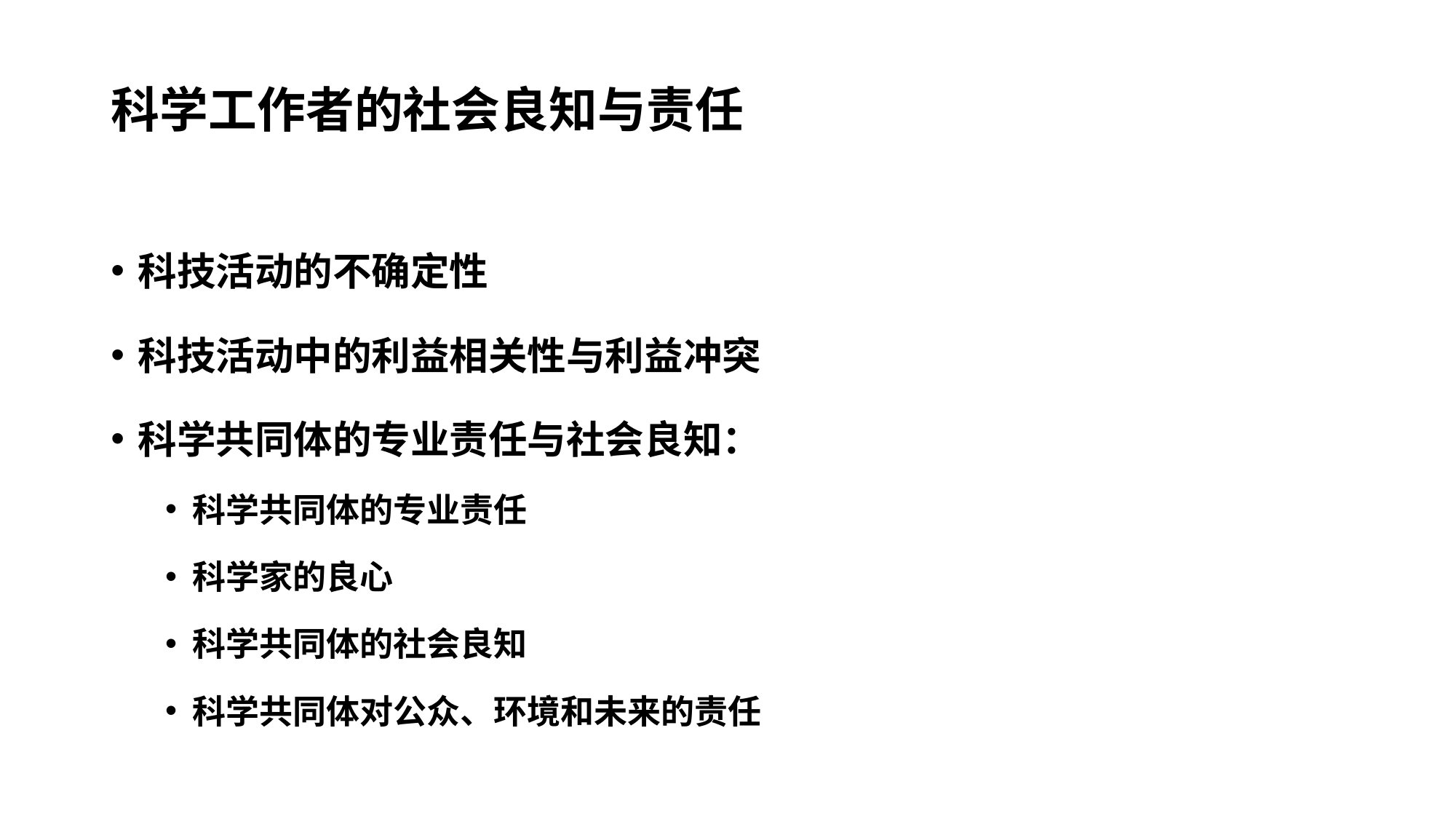

# 科学工作者的社会良知与责任
科技活动的不确定性
科技活动中的利益相关性与利益冲突
科学共同体的专业责任与社会良知：
科学共同体的专业责任
科学家的良心
科学共同体的社会良知
科学共同体对公众、环境和未来的责任